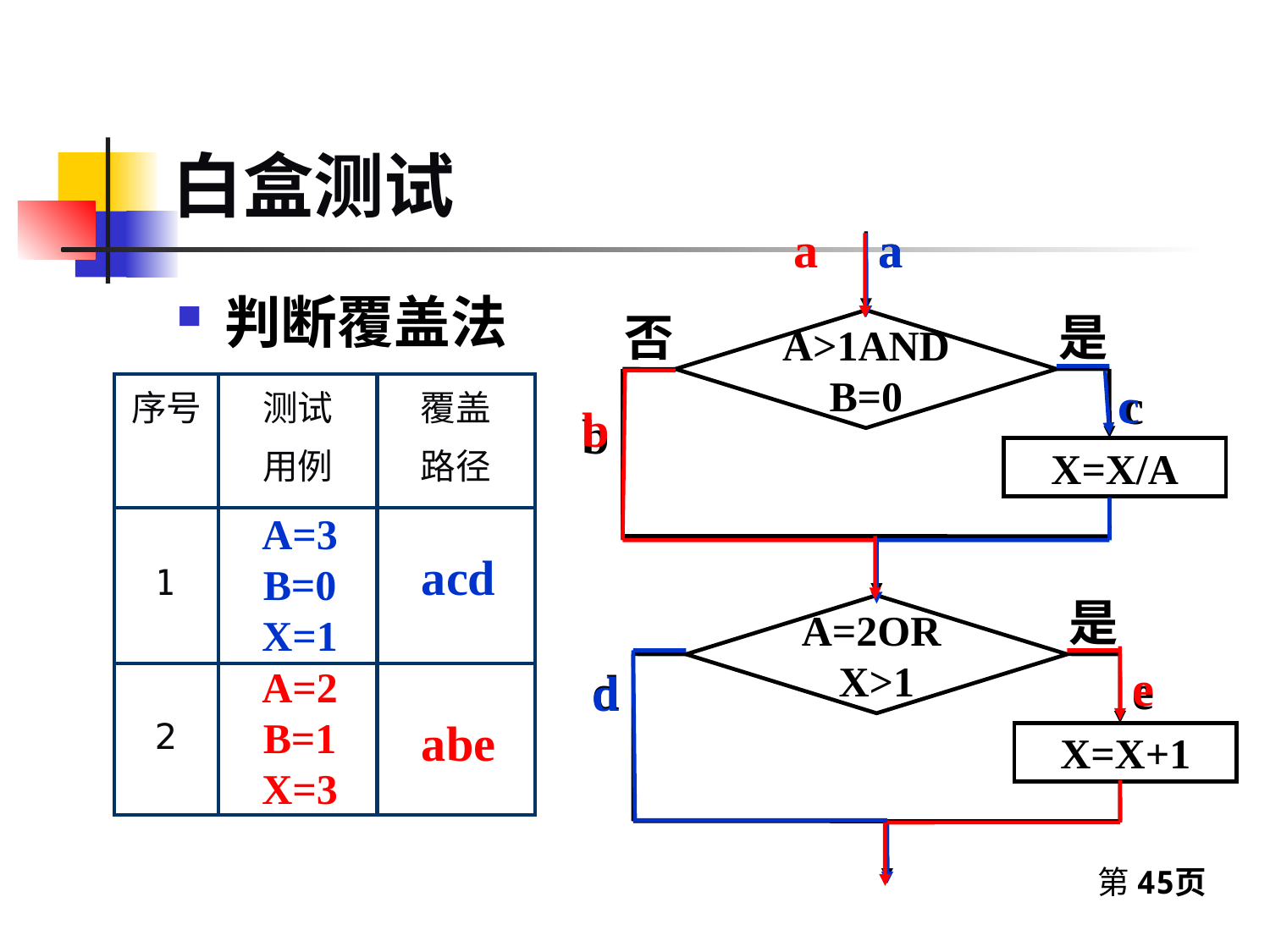

# 白盒测试
a

否
是
A>1AND
B=0

c
b
X=X/A

是
A=2OR
X>1
d

e
X=X+1

a
a

判断覆盖法

c

| 序号 | 测试 用例 | 覆盖 路径 |
| --- | --- | --- |
| 1 |  |  |
| 2 |  |  |
b

A=3
B=0
X=1

acd

e
A=2
B=1
X=3
d
abe